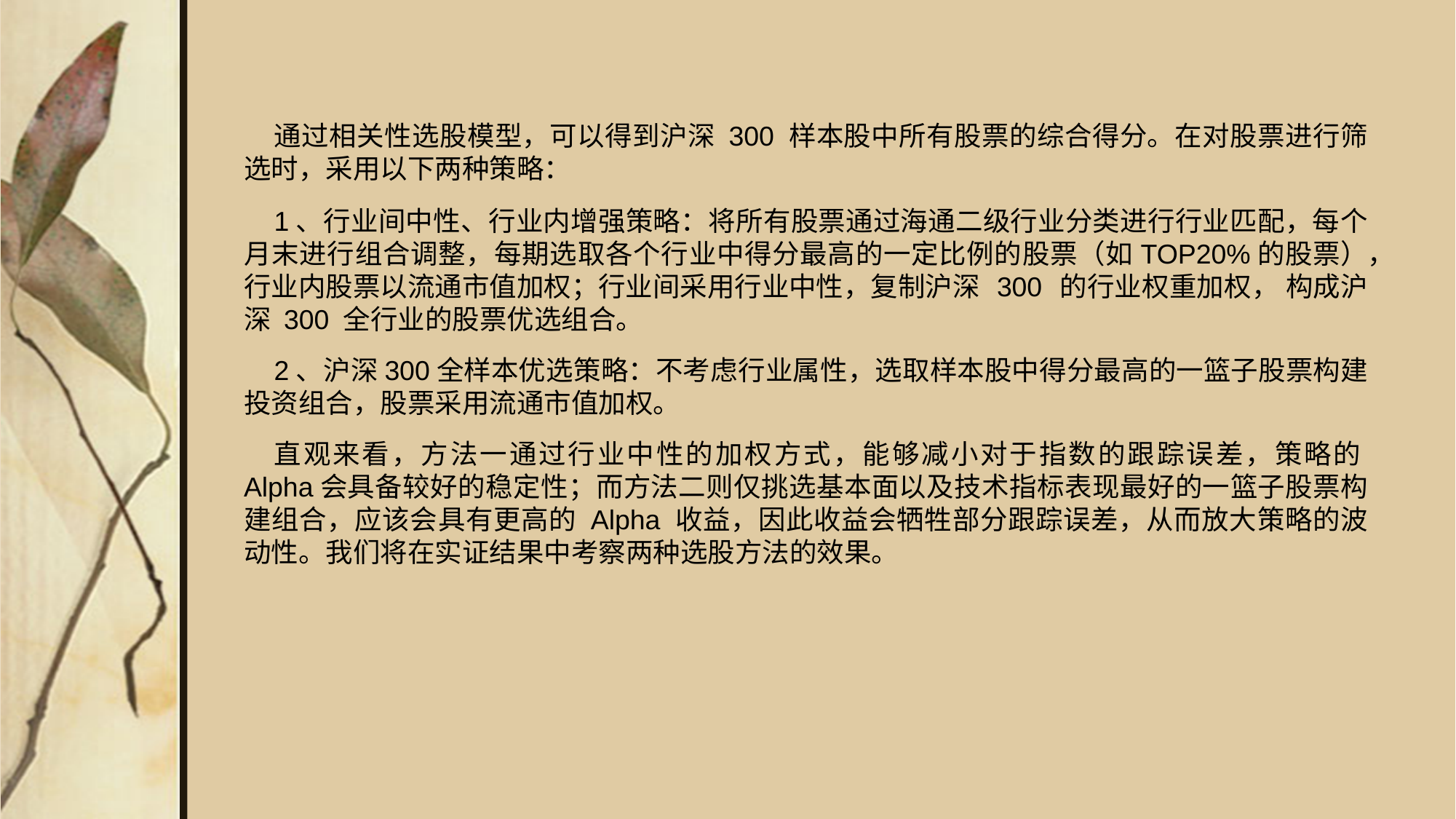

通过相关性选股模型，可以得到沪深 300 样本股中所有股票的综合得分。在对股票进行筛选时，采用以下两种策略：
1、行业间中性、行业内增强策略：将所有股票通过海通二级行业分类进行行业匹配，每个月末进行组合调整，每期选取各个行业中得分最高的一定比例的股票（如TOP20%的股票），行业内股票以流通市值加权；行业间采用行业中性，复制沪深 300 的行业权重加权， 构成沪深 300 全行业的股票优选组合。
2、沪深300全样本优选策略：不考虑行业属性，选取样本股中得分最高的一篮子股票构建投资组合，股票采用流通市值加权。
直观来看，方法一通过行业中性的加权方式，能够减小对于指数的跟踪误差，策略的Alpha会具备较好的稳定性；而方法二则仅挑选基本面以及技术指标表现最好的一篮子股票构建组合，应该会具有更高的 Alpha 收益，因此收益会牺牲部分跟踪误差，从而放大策略的波动性。我们将在实证结果中考察两种选股方法的效果。